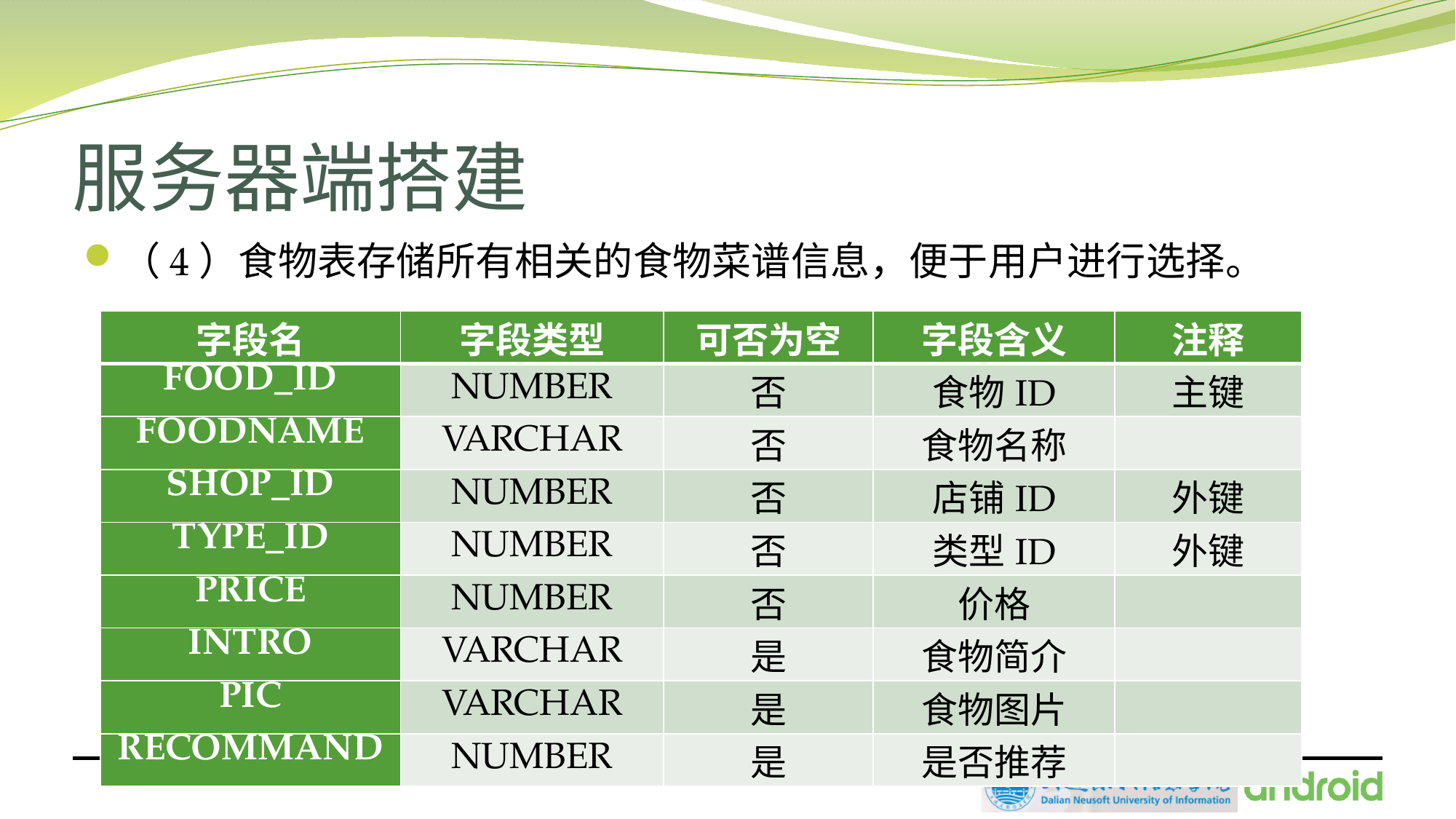

# 服务器端搭建
（4）食物表存储所有相关的食物菜谱信息，便于用户进行选择。
| 字段名 | 字段类型 | 可否为空 | 字段含义 | 注释 |
| --- | --- | --- | --- | --- |
| FOOD\_ID | NUMBER | 否 | 食物ID | 主键 |
| FOODNAME | VARCHAR | 否 | 食物名称 |  |
| SHOP\_ID | NUMBER | 否 | 店铺ID | 外键 |
| TYPE\_ID | NUMBER | 否 | 类型ID | 外键 |
| PRICE | NUMBER | 否 | 价格 |  |
| INTRO | VARCHAR | 是 | 食物简介 |  |
| PIC | VARCHAR | 是 | 食物图片 |  |
| RECOMMAND | NUMBER | 是 | 是否推荐 |  |